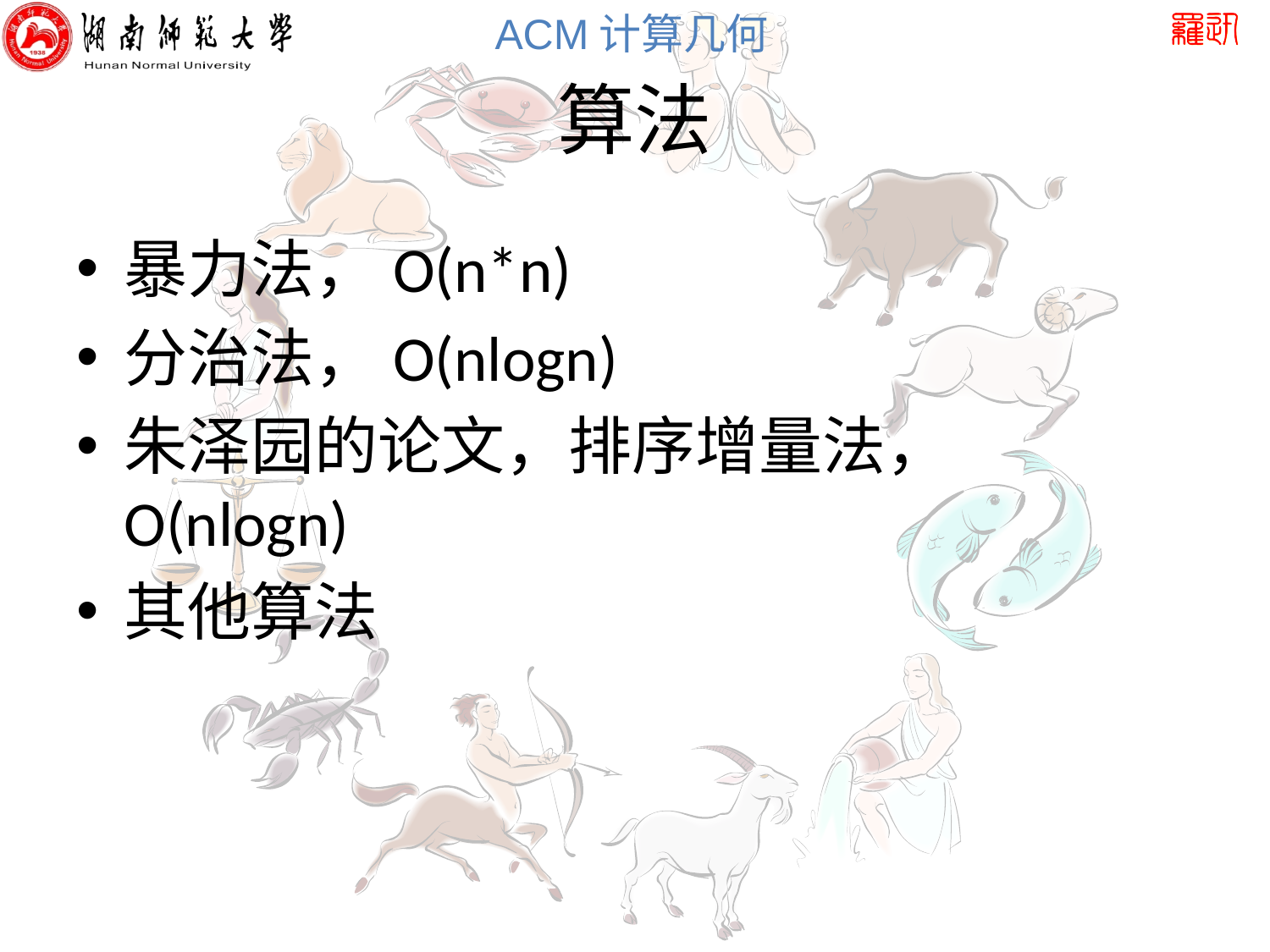

# 算法
暴力法，O(n*n)
分治法，O(nlogn)
朱泽园的论文，排序增量法， O(nlogn)
其他算法